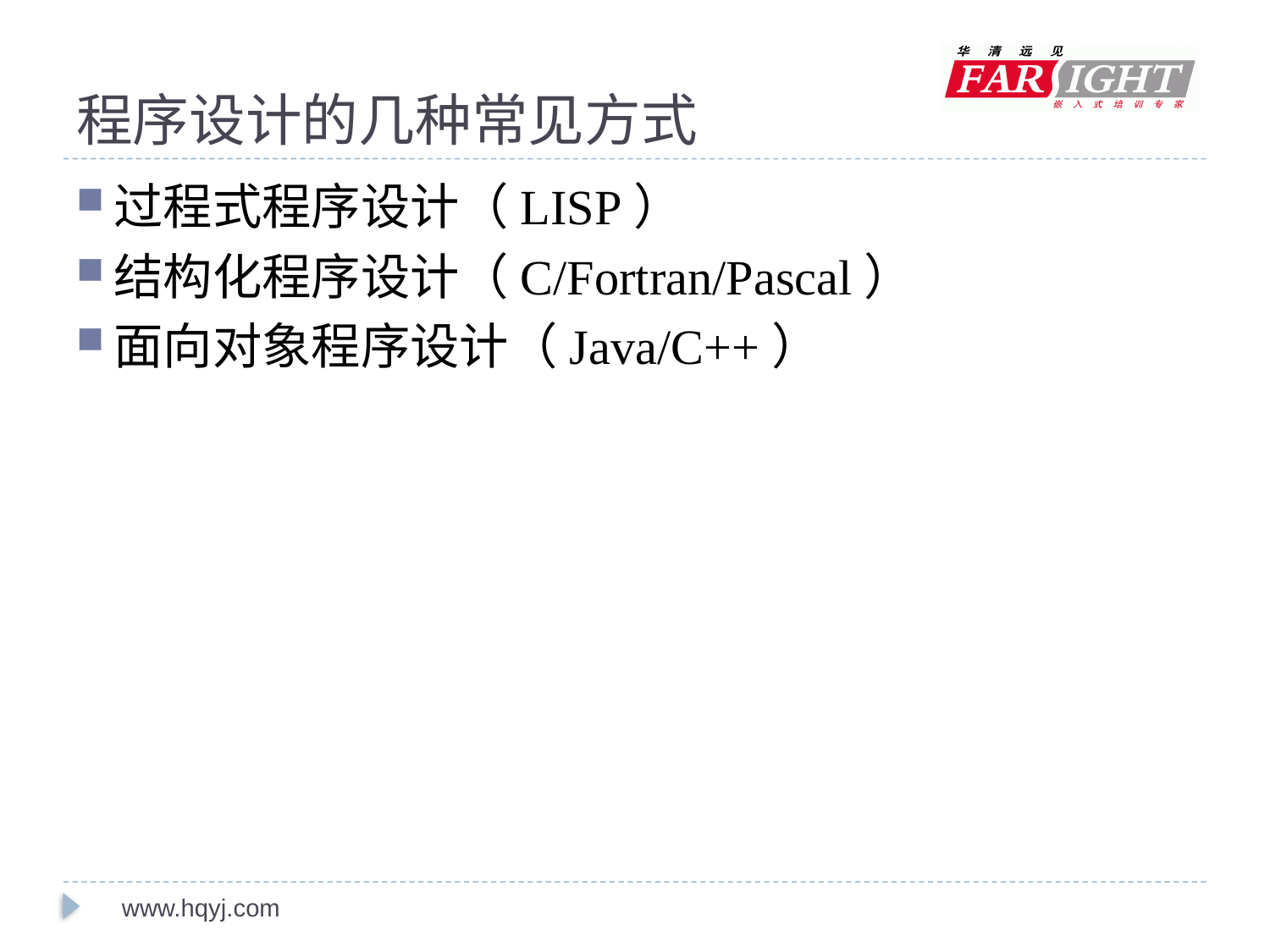

# 程序设计的几种常见方式
过程式程序设计（LISP）
结构化程序设计（C/Fortran/Pascal）
面向对象程序设计（Java/C++）
www.hqyj.com
4